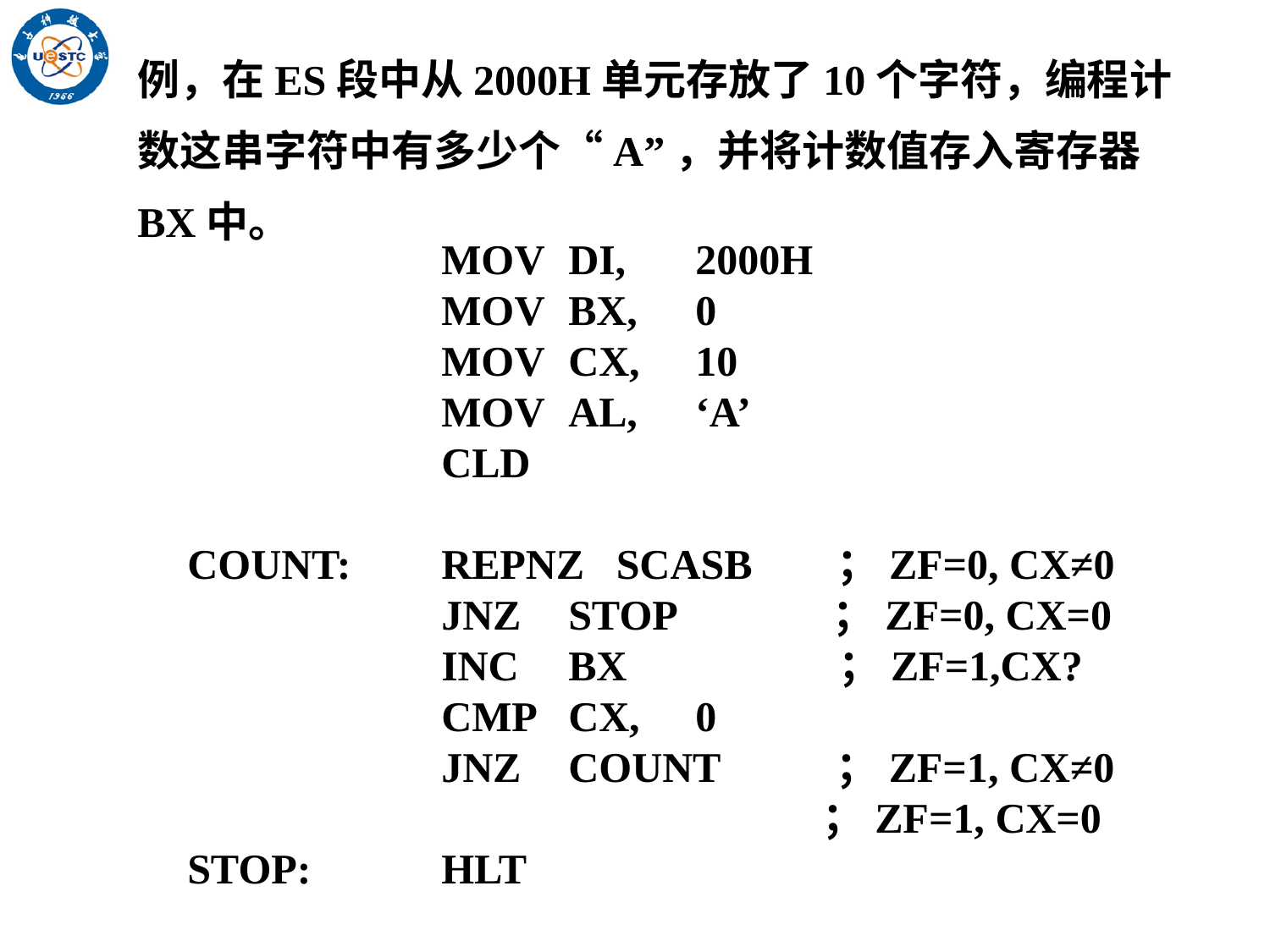

例，在ES段中从2000H单元存放了10个字符，编程计数这串字符中有多少个“A”，并将计数值存入寄存器BX中。
		MOV	DI,	2000H
		MOV	BX,	0
		MOV	CX,	10
		MOV	AL,	‘A’
		CLD

COUNT:	REPNZ   SCASB       ；ZF=0, CX≠0
		JNZ	STOP	            ；ZF=0, CX=0
		INC	BX                   ；ZF=1,CX?
        		CMP	CX,	0
		JNZ	COUNT          ；ZF=1, CX≠0
					；ZF=1, CX=0
STOP:		HLT